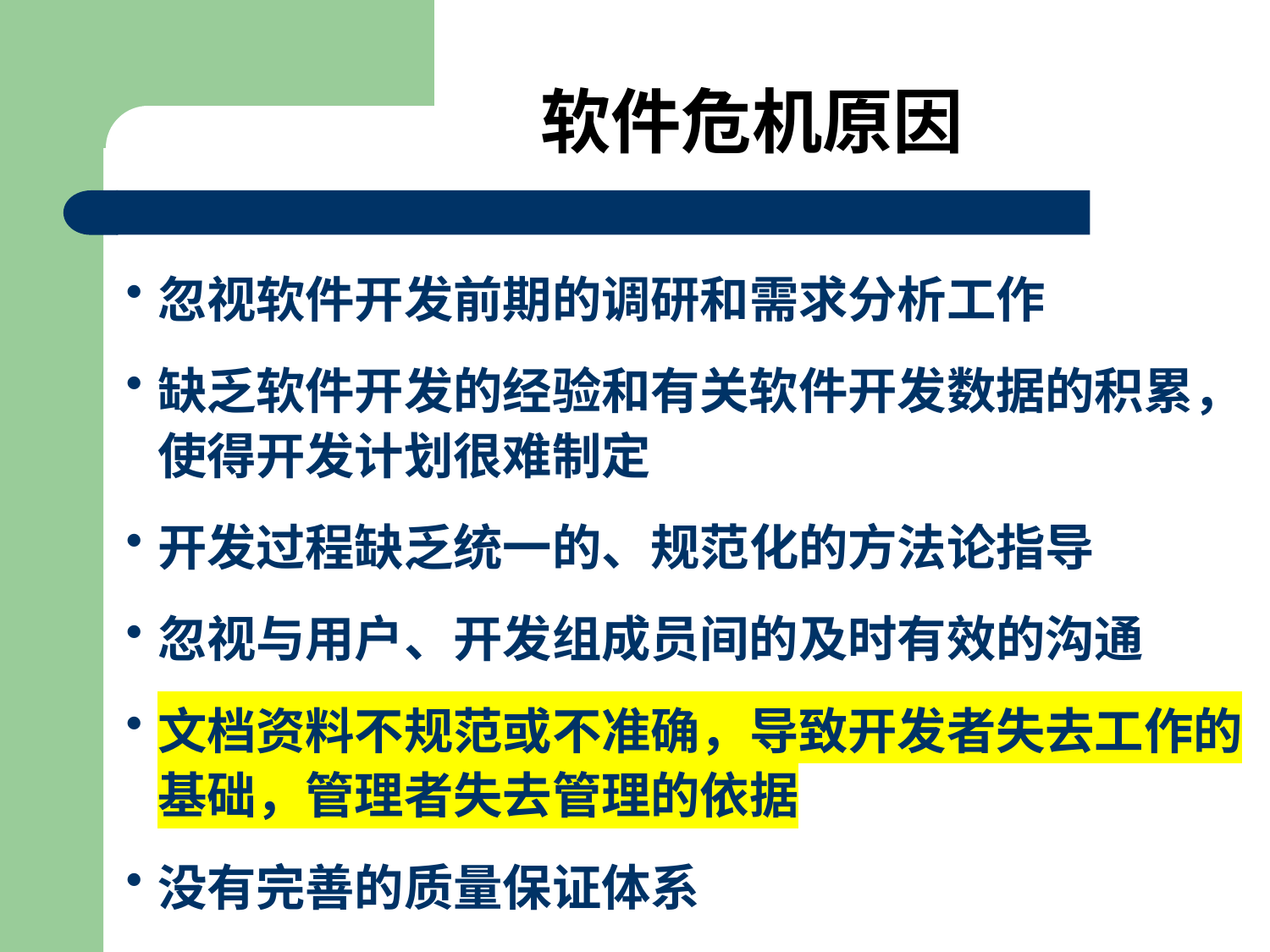

# 软件危机原因
忽视软件开发前期的调研和需求分析工作
缺乏软件开发的经验和有关软件开发数据的积累，使得开发计划很难制定
开发过程缺乏统一的、规范化的方法论指导
忽视与用户、开发组成员间的及时有效的沟通
文档资料不规范或不准确，导致开发者失去工作的基础，管理者失去管理的依据
没有完善的质量保证体系
24